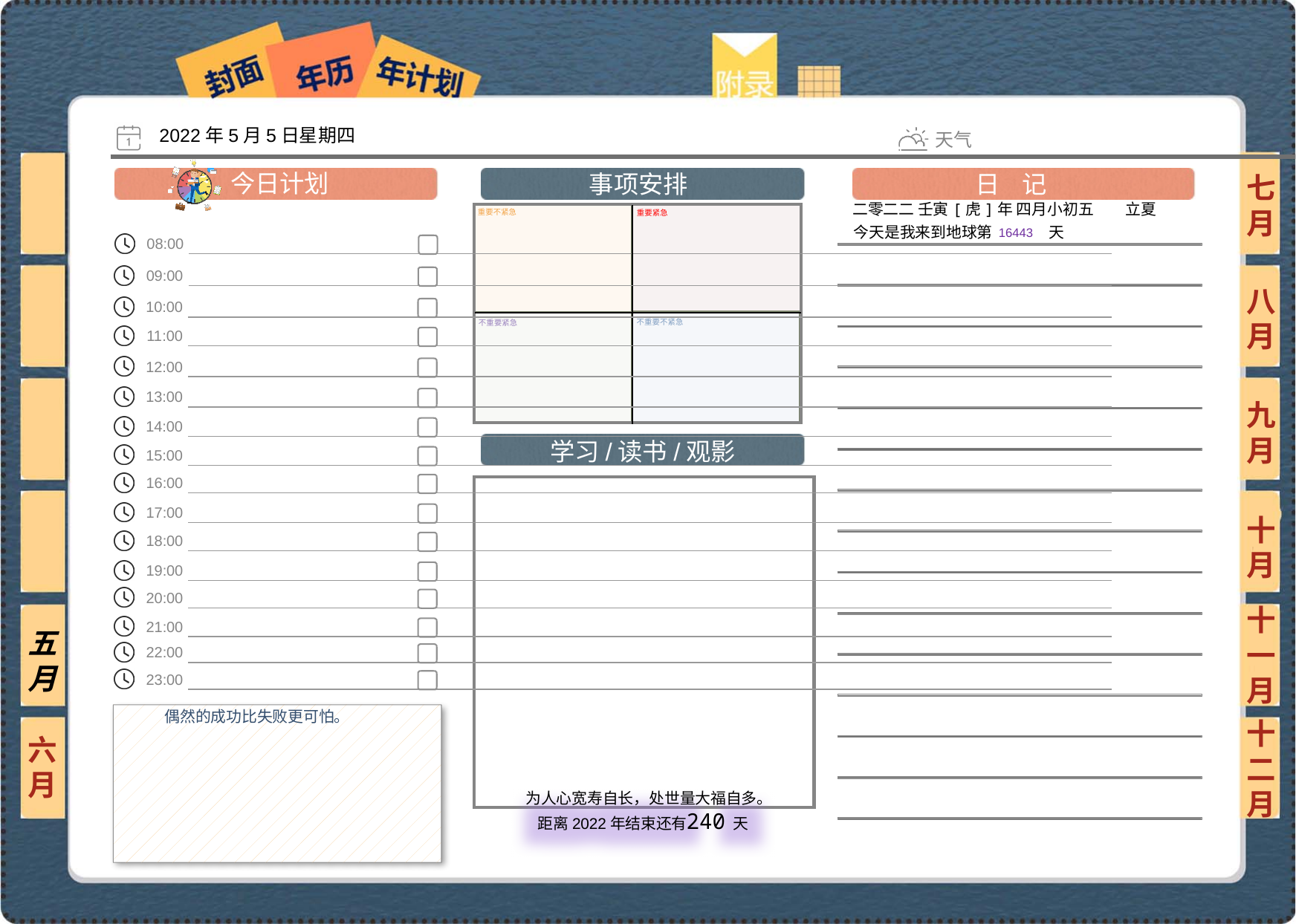

2022年5月5日星期四
七月
二零二二 壬寅[虎]年 四月小初五         立夏
16443
八月
九月
十月
十一月
五月
偶然的成功比失败更可怕。

六月
十二月
240
 为人心宽寿自长，处世量大福自多。